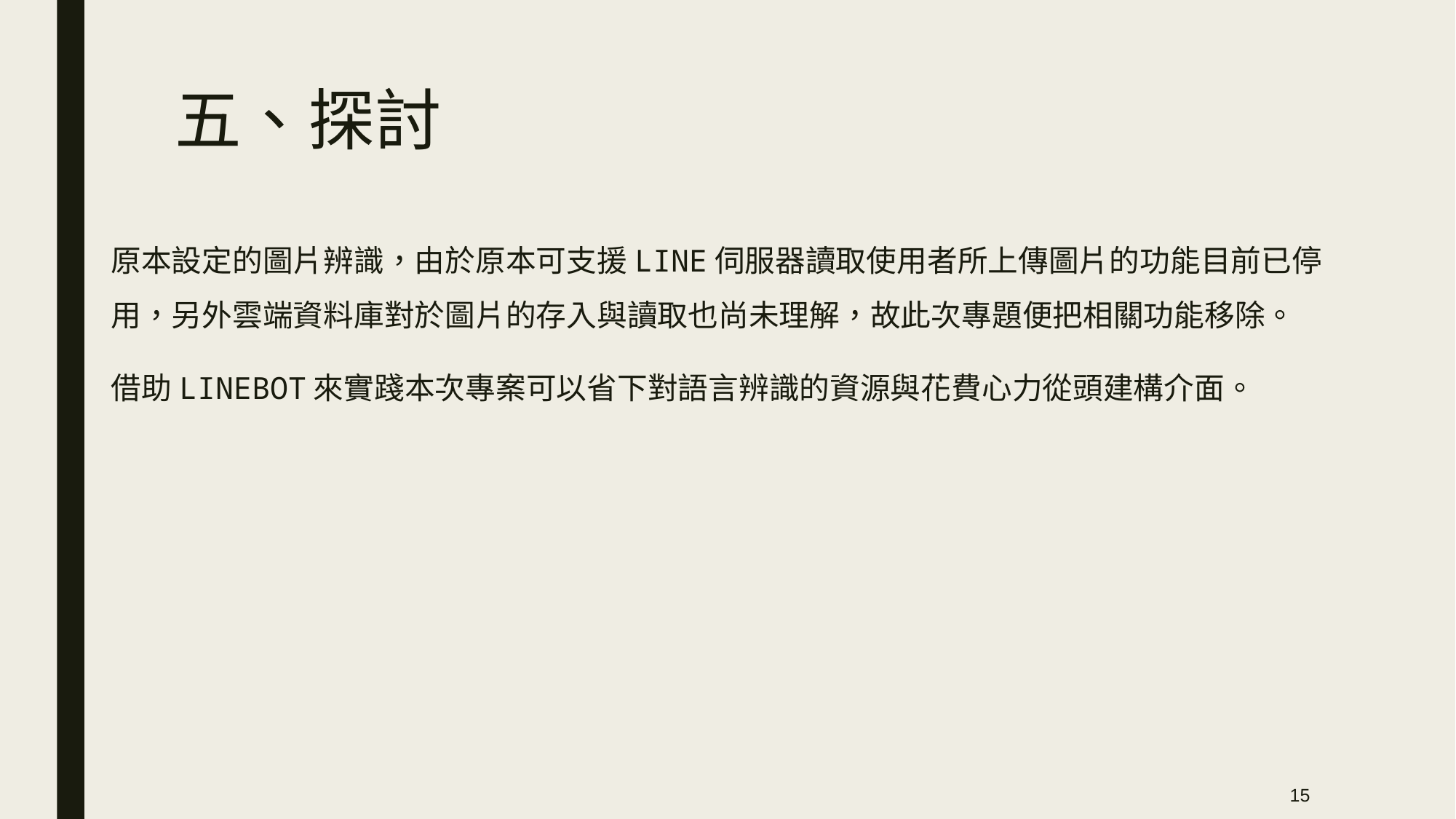

# 五、探討
原本設定的圖片辨識，由於原本可支援LINE伺服器讀取使用者所上傳圖片的功能目前已停用，另外雲端資料庫對於圖片的存入與讀取也尚未理解，故此次專題便把相關功能移除。
借助LINEBOT來實踐本次專案可以省下對語言辨識的資源與花費心力從頭建構介面。
15